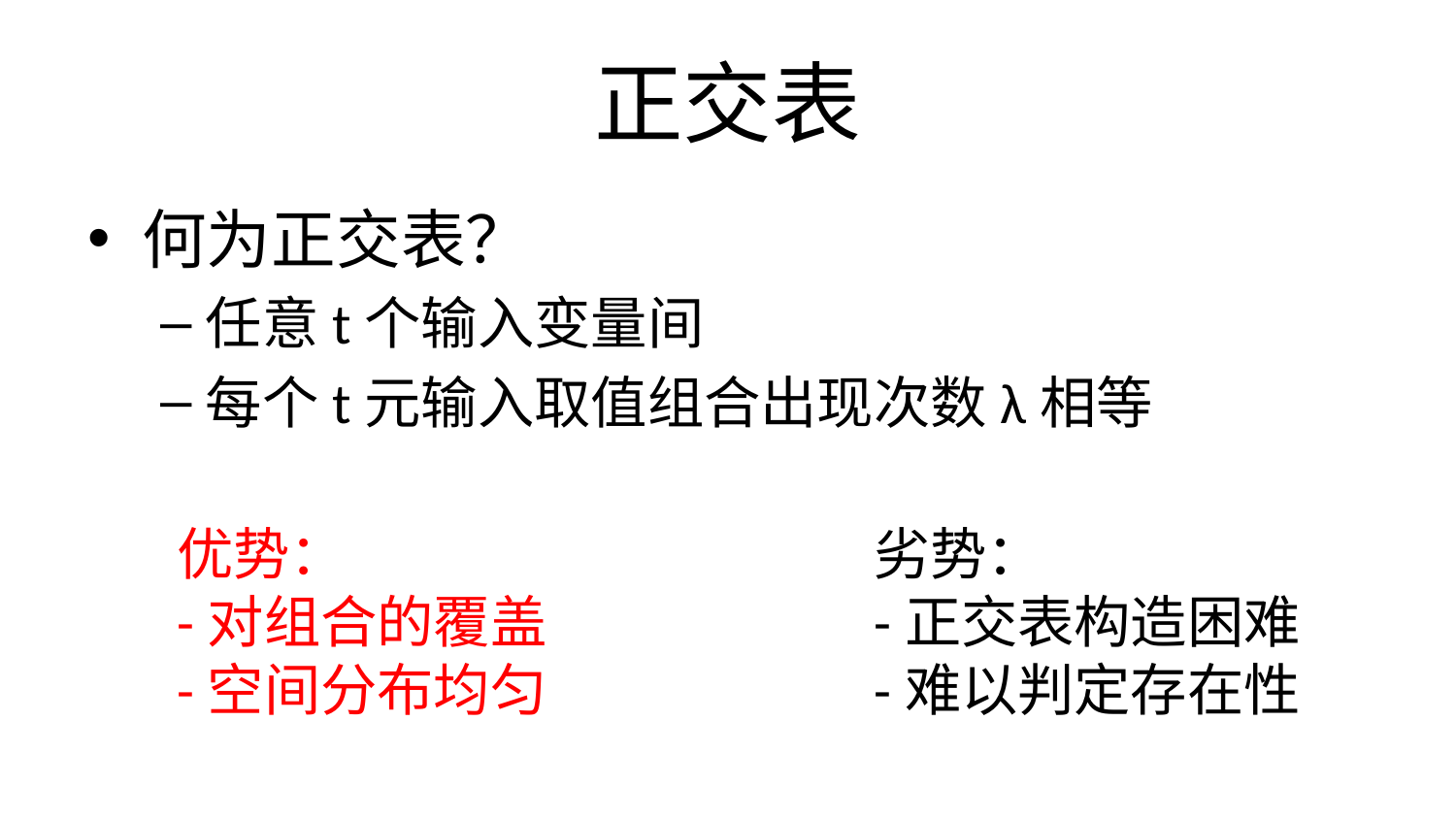

# 正交表
何为正交表？
任意t个输入变量间
每个t元输入取值组合出现次数λ相等
优势：
-对组合的覆盖
-空间分布均匀
劣势：
-正交表构造困难
-难以判定存在性